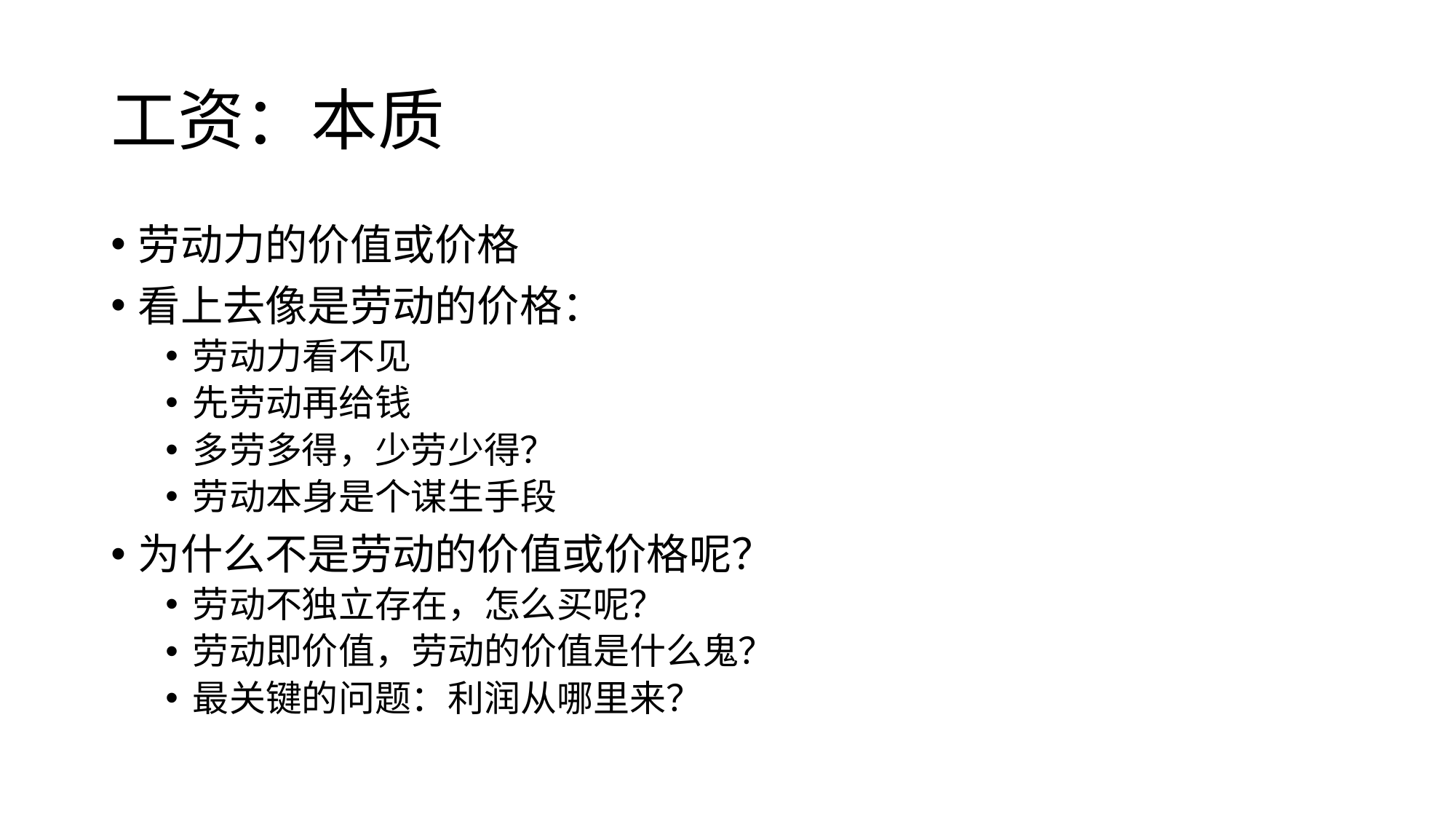

# 工资：本质
劳动力的价值或价格
看上去像是劳动的价格：
劳动力看不见
先劳动再给钱
多劳多得，少劳少得？
劳动本身是个谋生手段
为什么不是劳动的价值或价格呢？
劳动不独立存在，怎么买呢？
劳动即价值，劳动的价值是什么鬼？
最关键的问题：利润从哪里来？